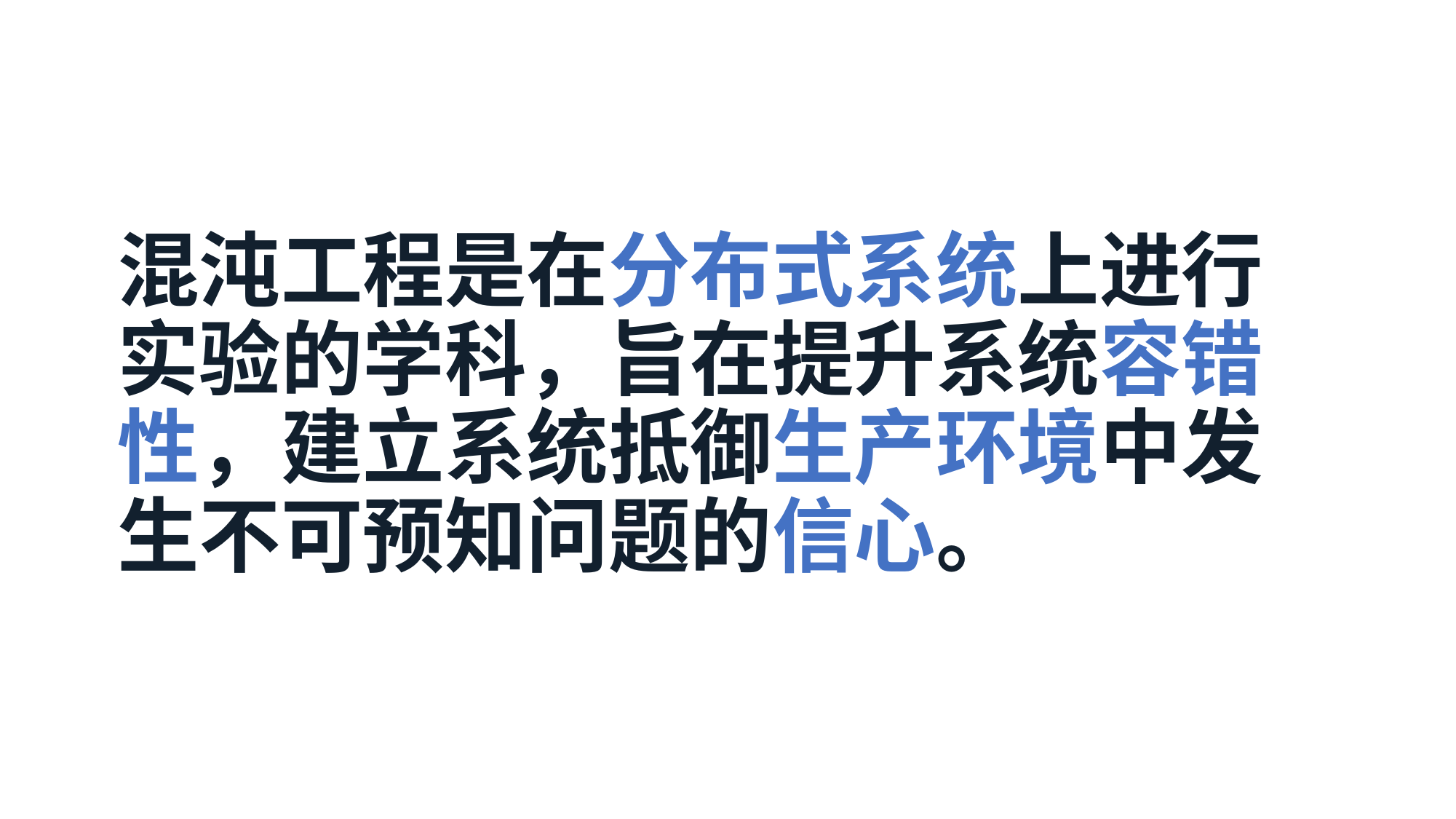

混沌⼯程是在分布式系统上进⾏实验的学科，旨在提升系统容错性，建立系统抵御生产环境中发⽣不可预知问题的信⼼。